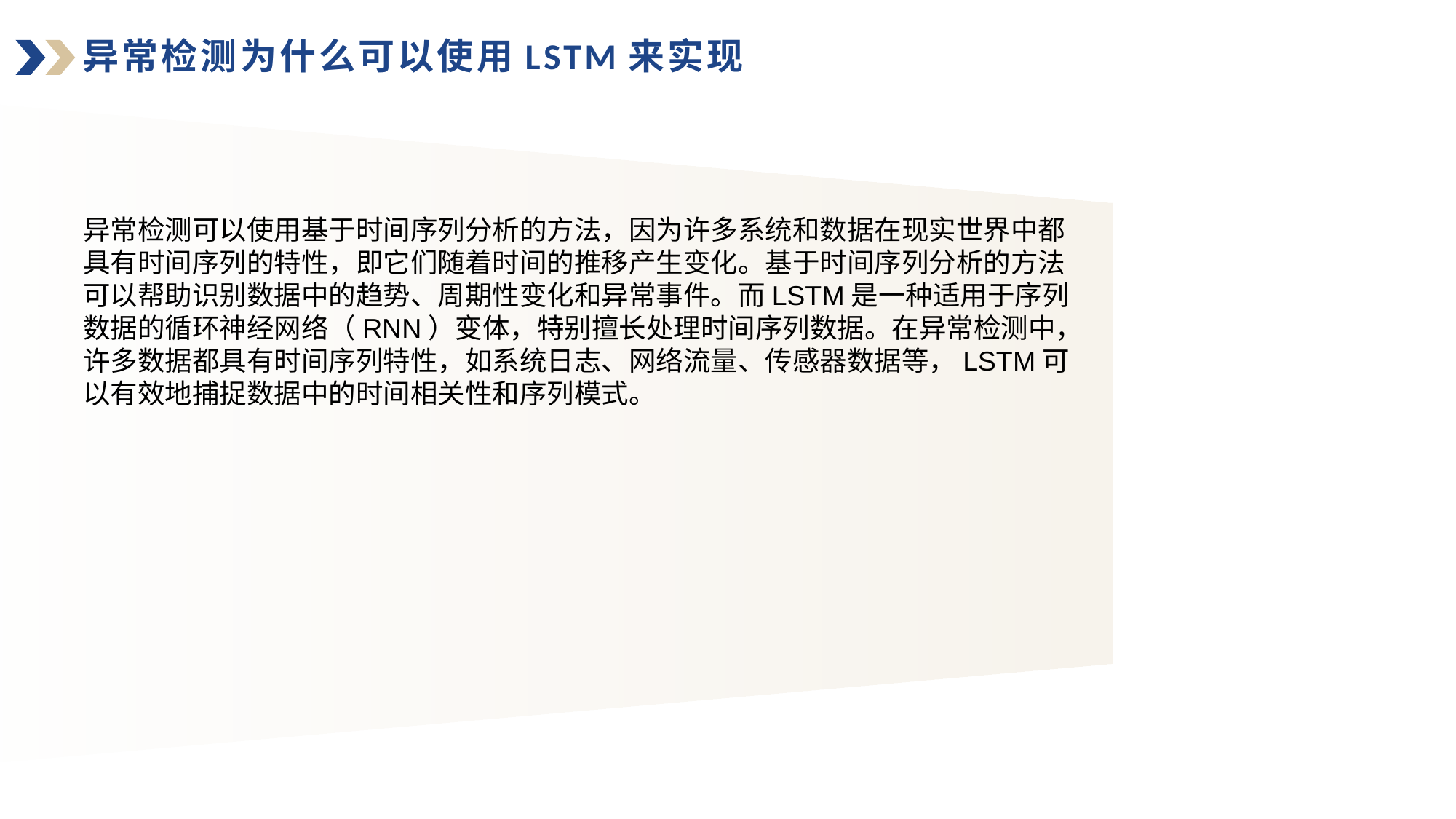

# 异常检测为什么可以使用LSTM来实现
异常检测可以使用基于时间序列分析的方法，因为许多系统和数据在现实世界中都具有时间序列的特性，即它们随着时间的推移产生变化。基于时间序列分析的方法可以帮助识别数据中的趋势、周期性变化和异常事件。而LSTM是一种适用于序列数据的循环神经网络（RNN）变体，特别擅长处理时间序列数据。在异常检测中，许多数据都具有时间序列特性，如系统日志、网络流量、传感器数据等，LSTM可以有效地捕捉数据中的时间相关性和序列模式。